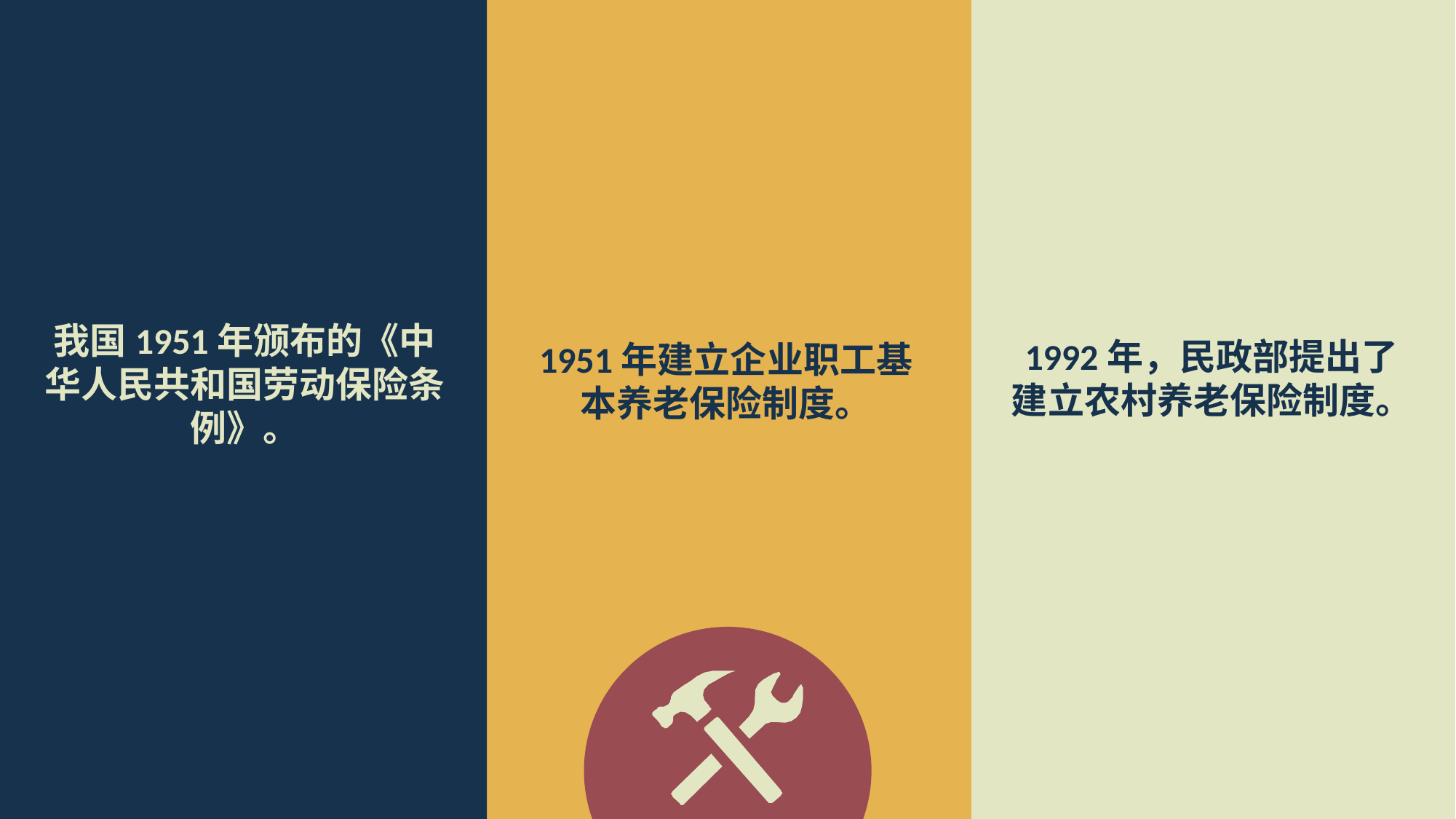

我国1951年颁布的《中华人民共和国劳动保险条例》。

1951年建立企业职工基本养老保险制度。

1992年，民政部提出了建立农村养老保险制度。